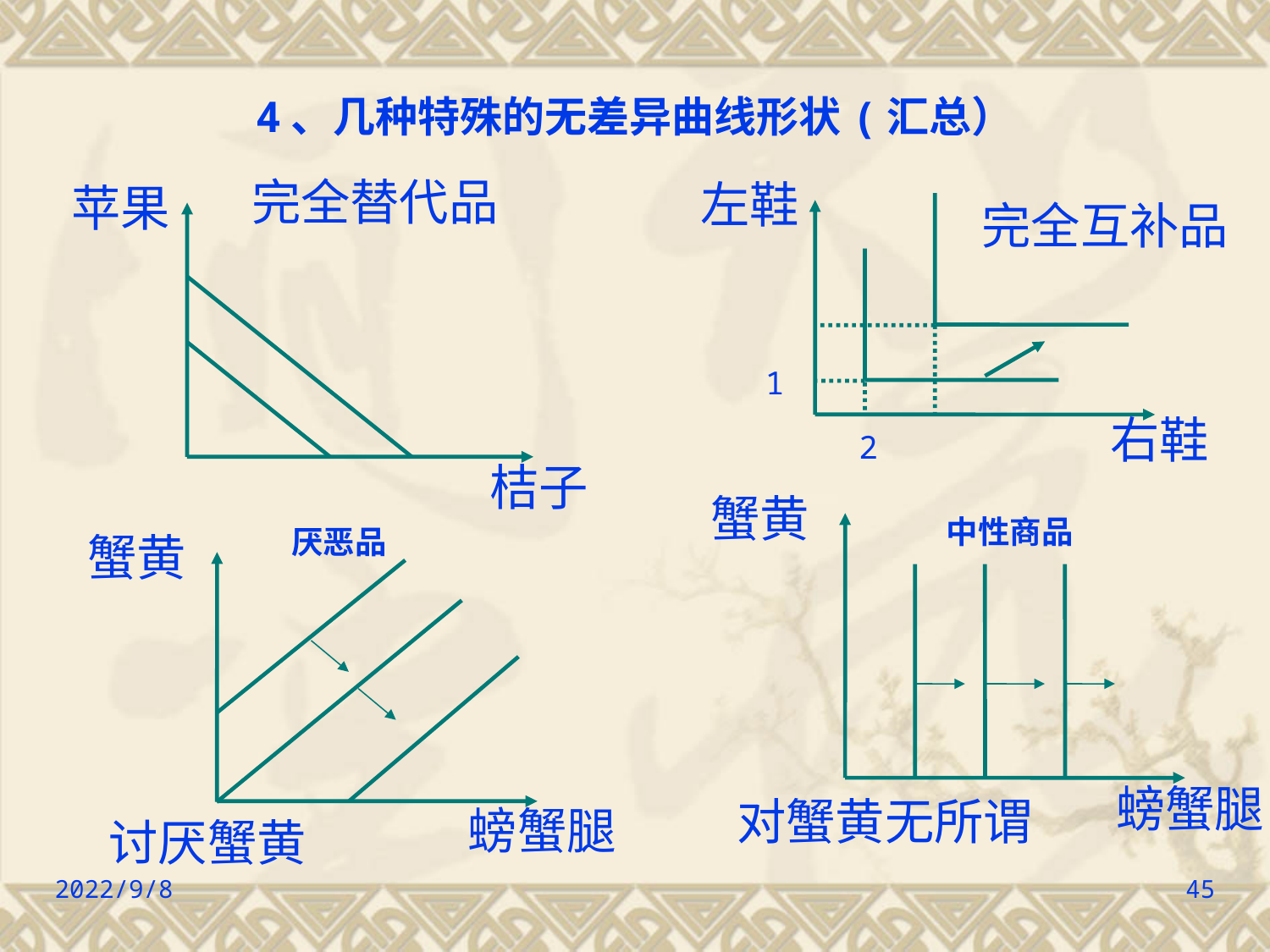

# 4、几种特殊的无差异曲线形状(汇总）
完全替代品
苹果

桔子
左鞋

完全互补品

1

右鞋
2
蟹黄

螃蟹腿
对蟹黄无所谓
中性商品
厌恶品
蟹黄

螃蟹腿
讨厌蟹黄
2022/9/8
45